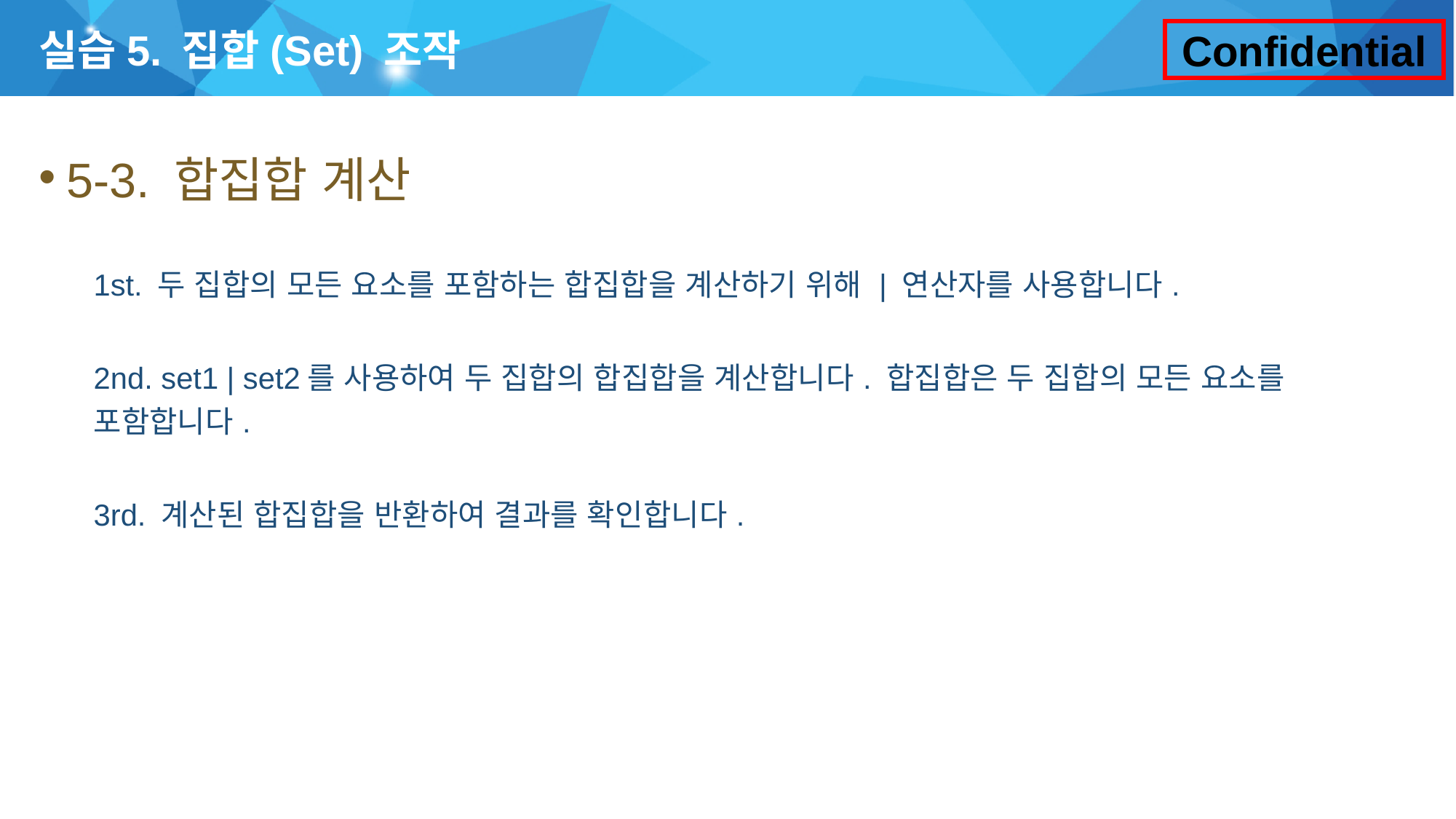

# 실습5. 집합(Set) 조작
5-3. 합집합 계산

1st. 두 집합의 모든 요소를 포함하는 합집합을 계산하기 위해 | 연산자를 사용합니다.

2nd. set1 | set2를 사용하여 두 집합의 합집합을 계산합니다. 합집합은 두 집합의 모든 요소를 포함합니다.

3rd. 계산된 합집합을 반환하여 결과를 확인합니다.